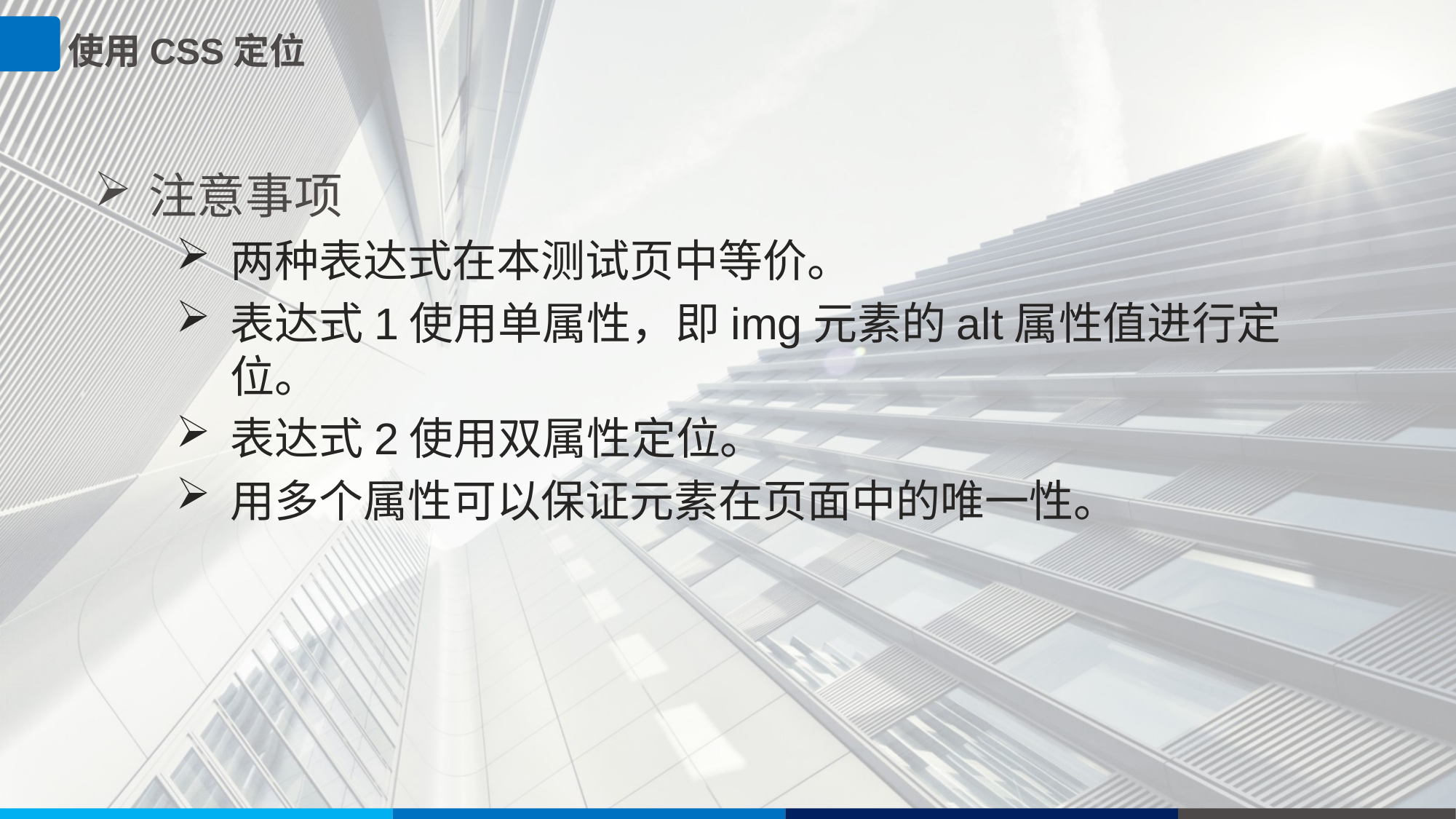

使用CSS定位
注意事项
两种表达式在本测试页中等价。
表达式1使用单属性，即img元素的alt属性值进行定位。
表达式2使用双属性定位。
用多个属性可以保证元素在页面中的唯一性。